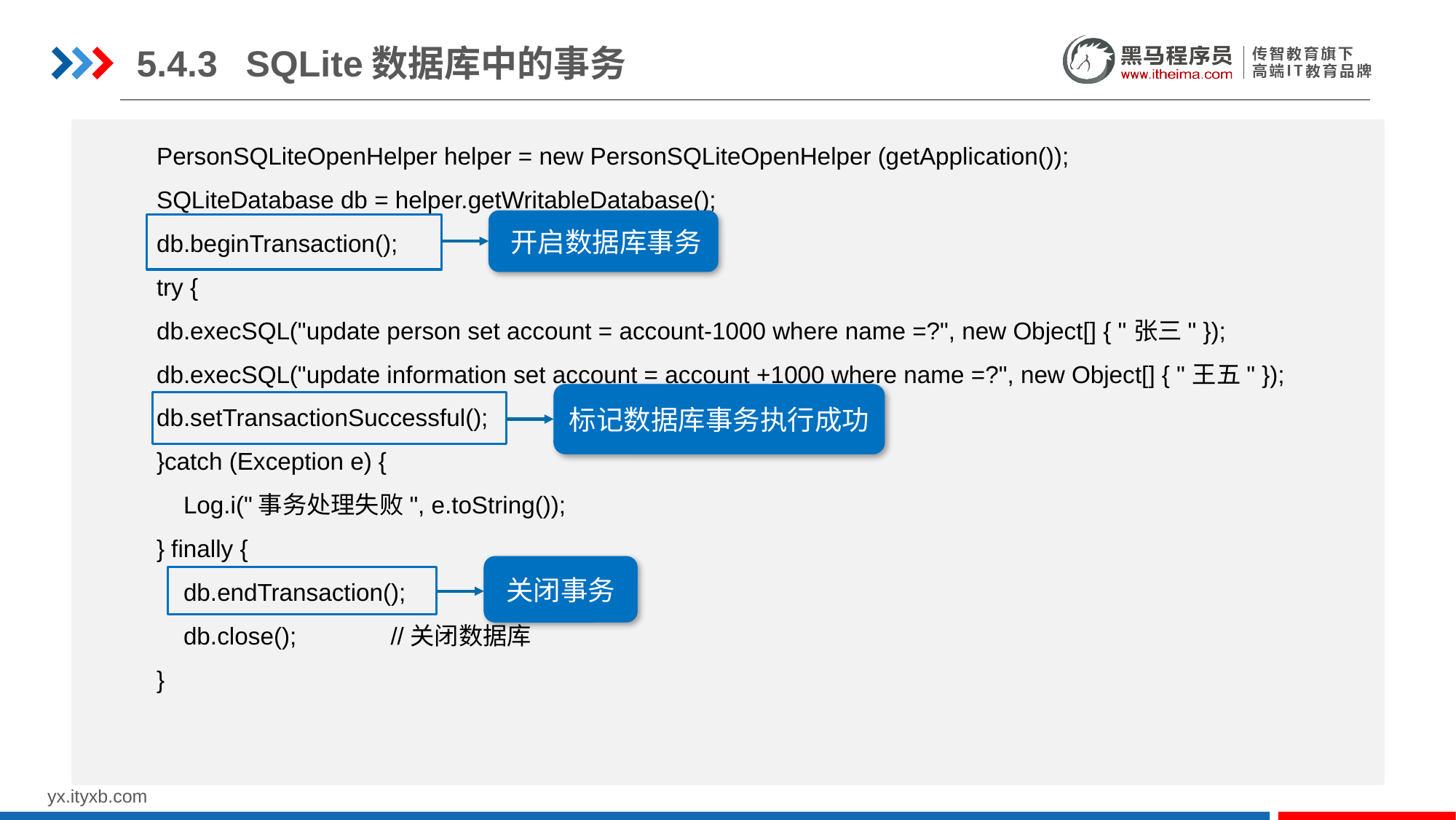

5.4.3	SQLite数据库中的事务
PersonSQLiteOpenHelper helper = new PersonSQLiteOpenHelper (getApplication());
SQLiteDatabase db = helper.getWritableDatabase();
db.beginTransaction();
try {
db.execSQL("update person set account = account-1000 where name =?", new Object[] { "张三" });
db.execSQL("update information set account = account +1000 where name =?", new Object[] { "王五" });
db.setTransactionSuccessful();
}catch (Exception e) {
    Log.i("事务处理失败", e.toString());
} finally {
    db.endTransaction();
    db.close();              //关闭数据库
}
  开启数据库事务

标记数据库事务执行成功

关闭事务